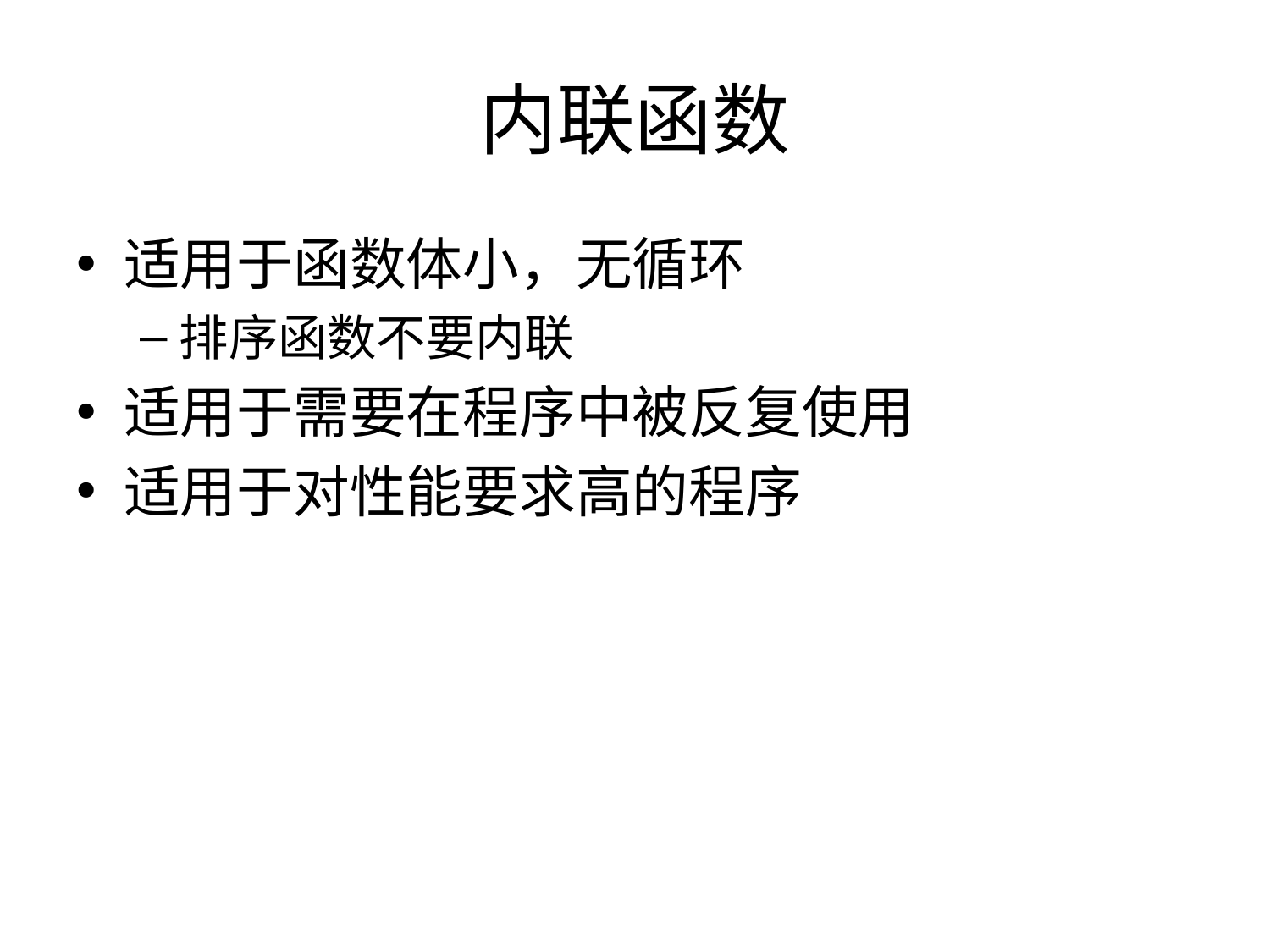

# 内联函数
适用于函数体小，无循环
排序函数不要内联
适用于需要在程序中被反复使用
适用于对性能要求高的程序